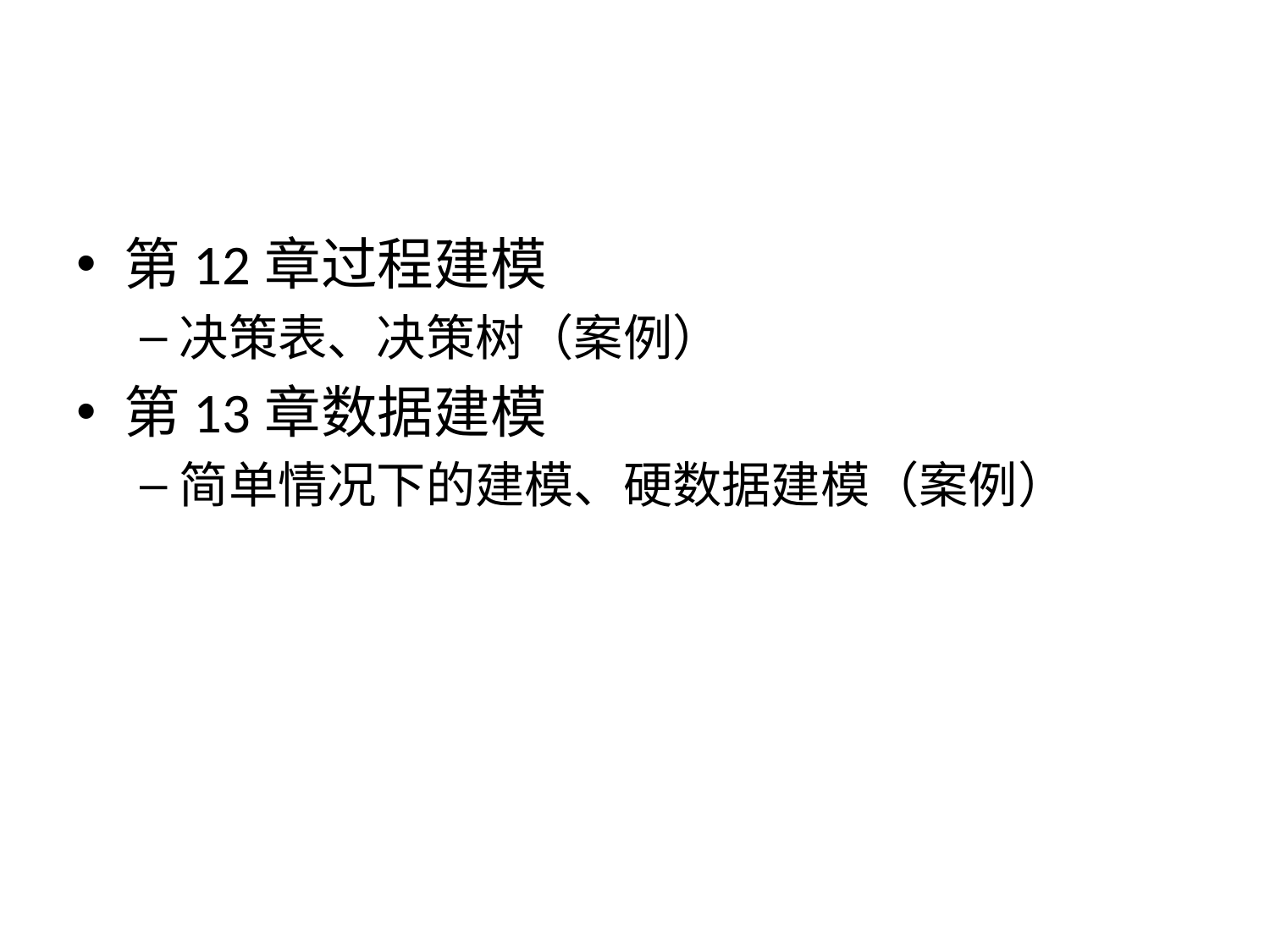

#
第12章过程建模
决策表、决策树（案例）
第13章数据建模
简单情况下的建模、硬数据建模（案例）